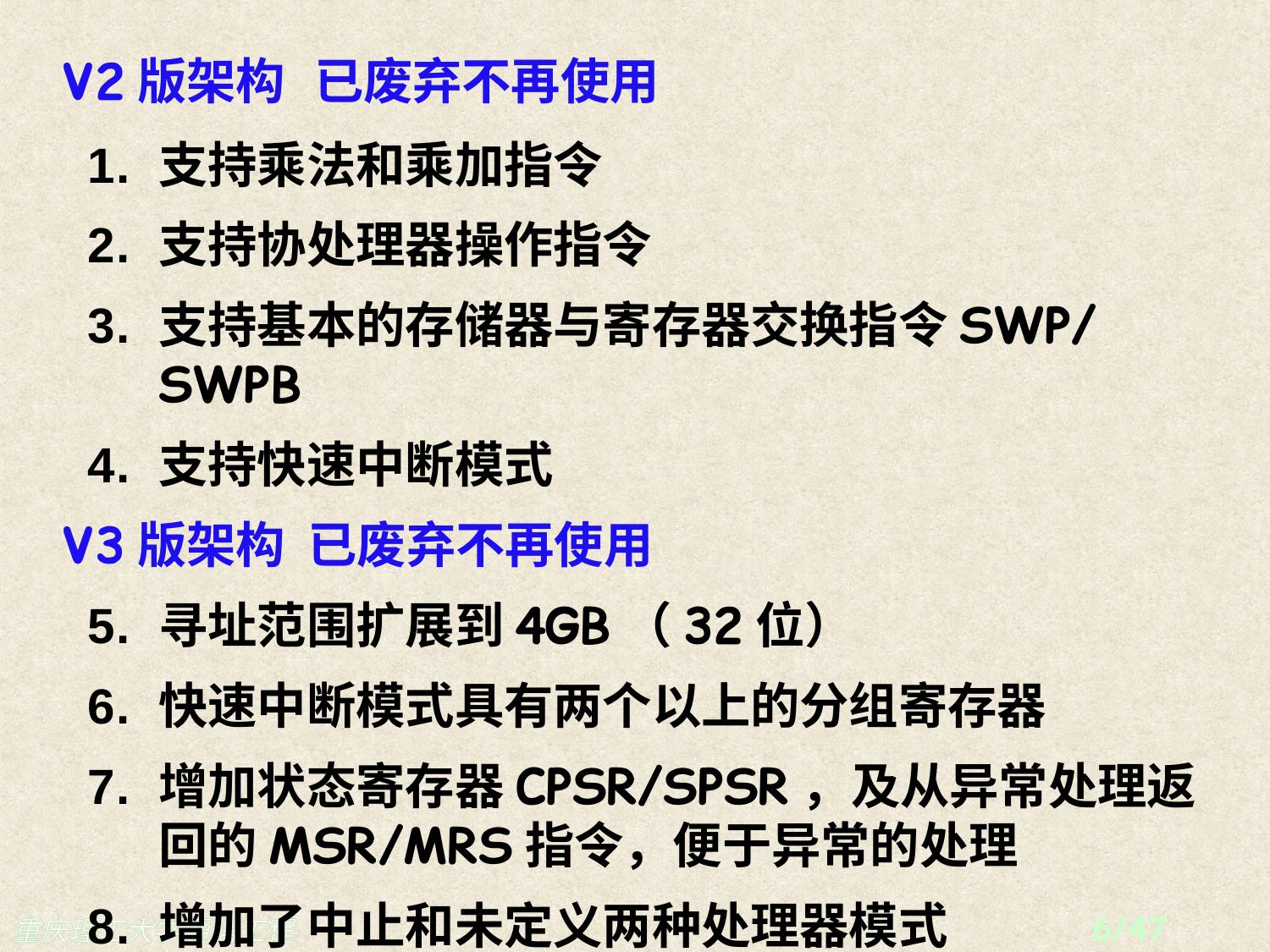

V2版架构  已废弃不再使用
支持乘法和乘加指令
支持协处理器操作指令
支持基本的存储器与寄存器交换指令SWP/SWPB
支持快速中断模式
V3版架构  已废弃不再使用
寻址范围扩展到4GB（32位）
快速中断模式具有两个以上的分组寄存器
增加状态寄存器CPSR/SPSR，及从异常处理返回的MSR/MRS指令，便于异常的处理
增加了中止和未定义两种处理器模式